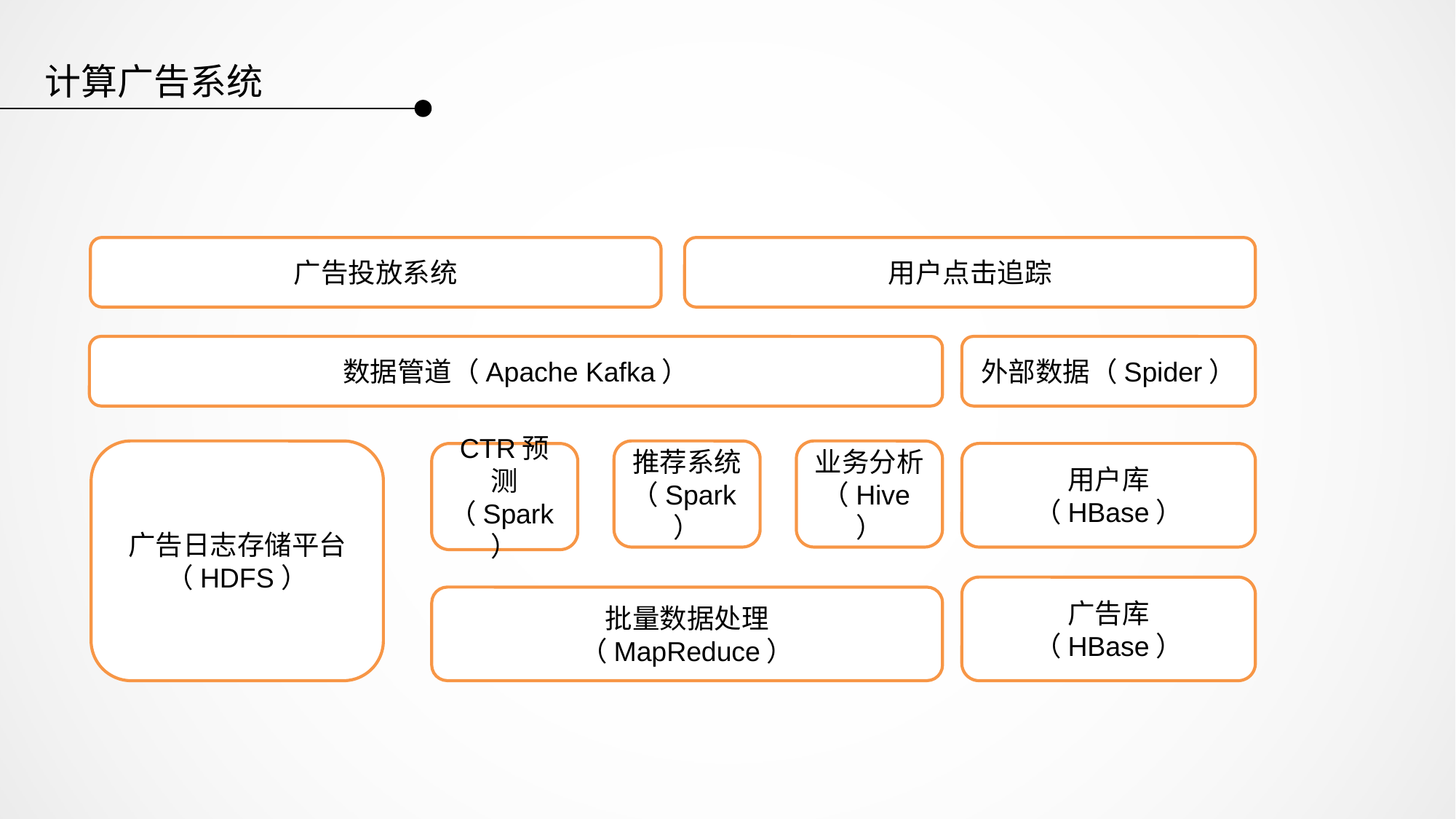

计算广告系统

用户点击追踪
广告投放系统
外部数据（Spider）
数据管道（Apache Kafka）
广告日志存储平台
（HDFS）
推荐系统
（Spark）
业务分析
（Hive）
CTR预测
（Spark）
用户库
（HBase）
广告库
（HBase）
批量数据处理
（MapReduce）